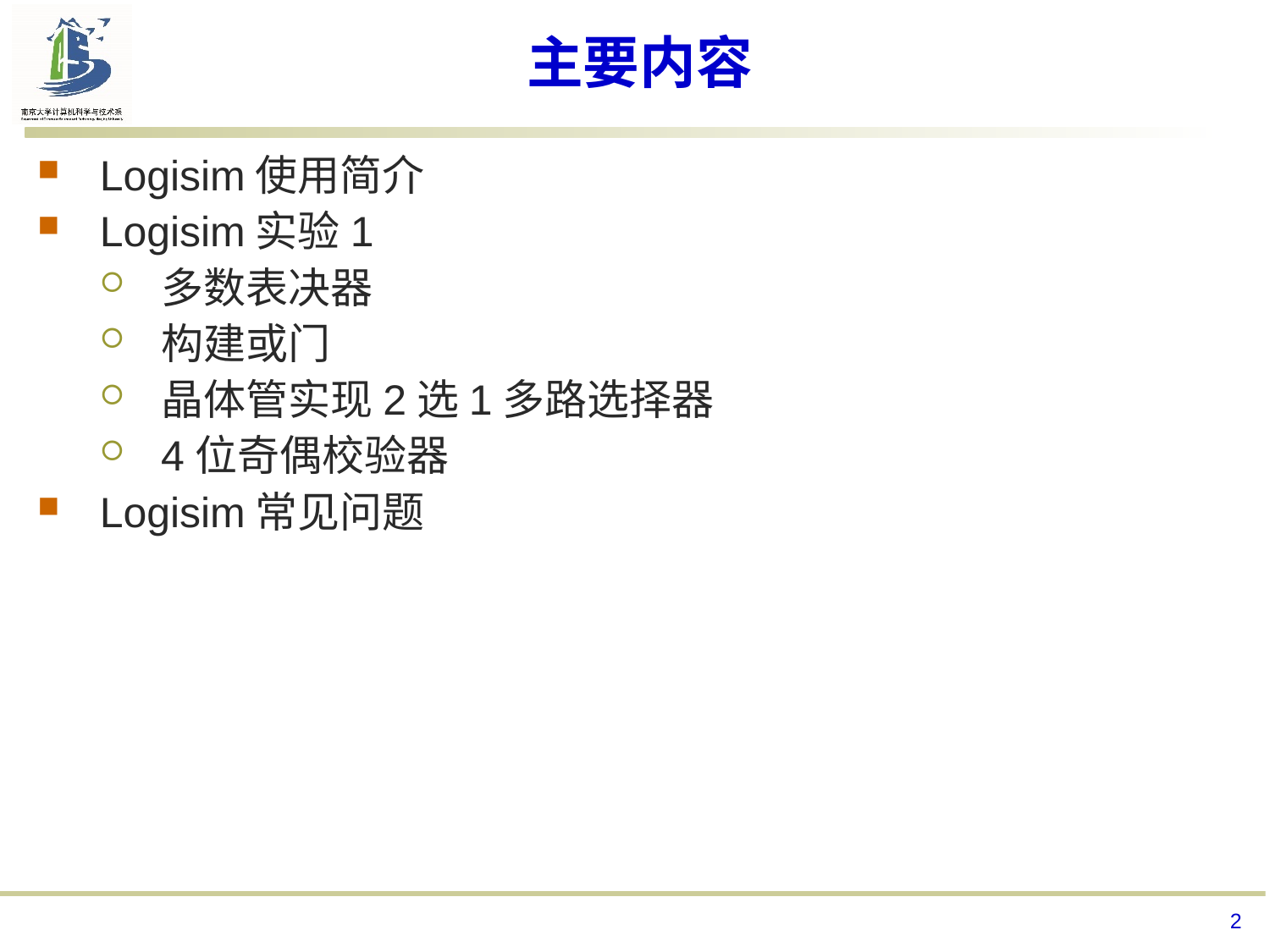

# 主要内容
Logisim使用简介
Logisim实验1
多数表决器
构建或门
晶体管实现2选1多路选择器
4位奇偶校验器
Logisim常见问题

2